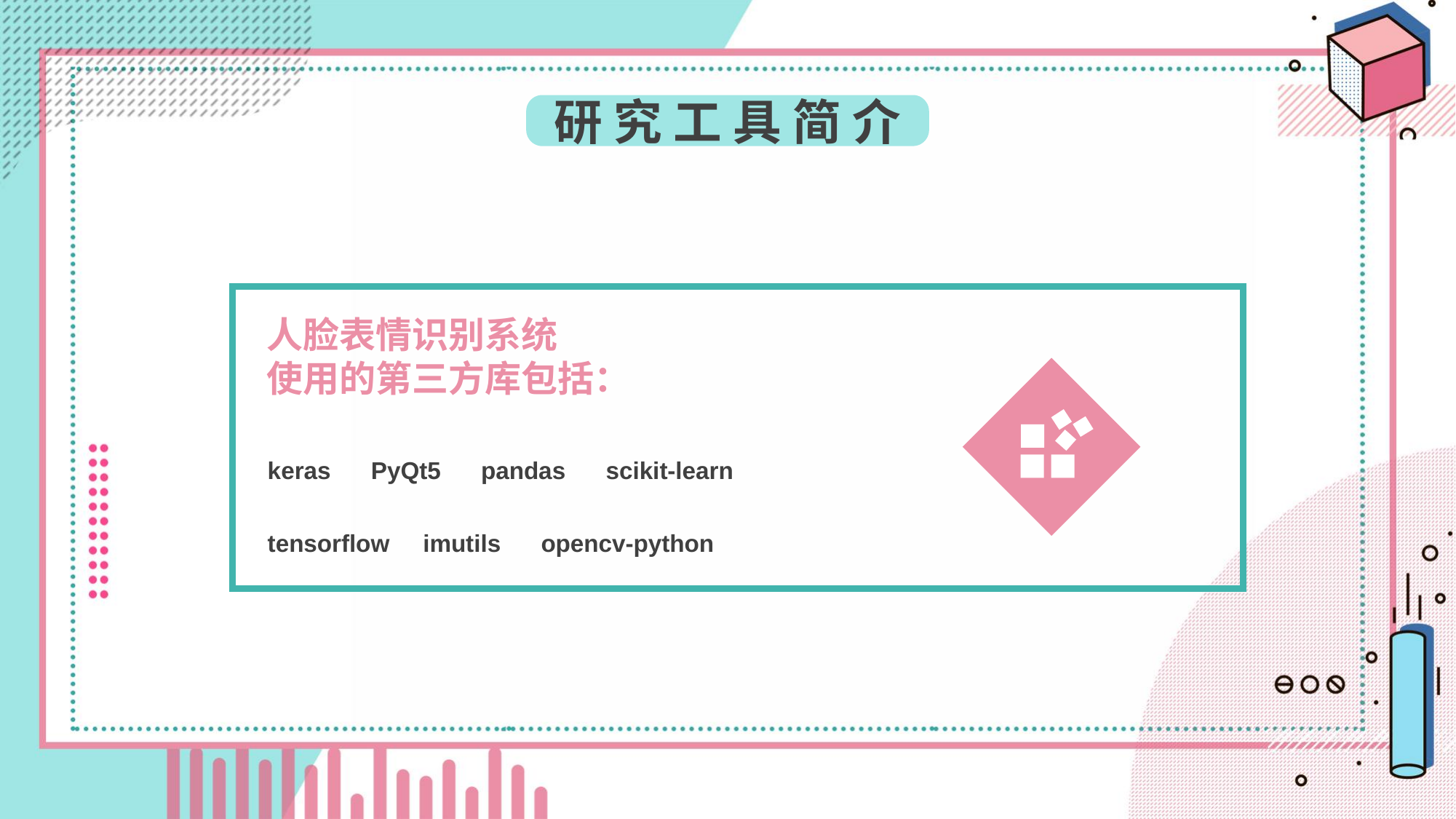

研 究 工 具 简 介

人脸表情识别系统
使用的第三方库包括：

keras      PyQt5      pandas      scikit-learn
tensorflow     imutils      opencv-python